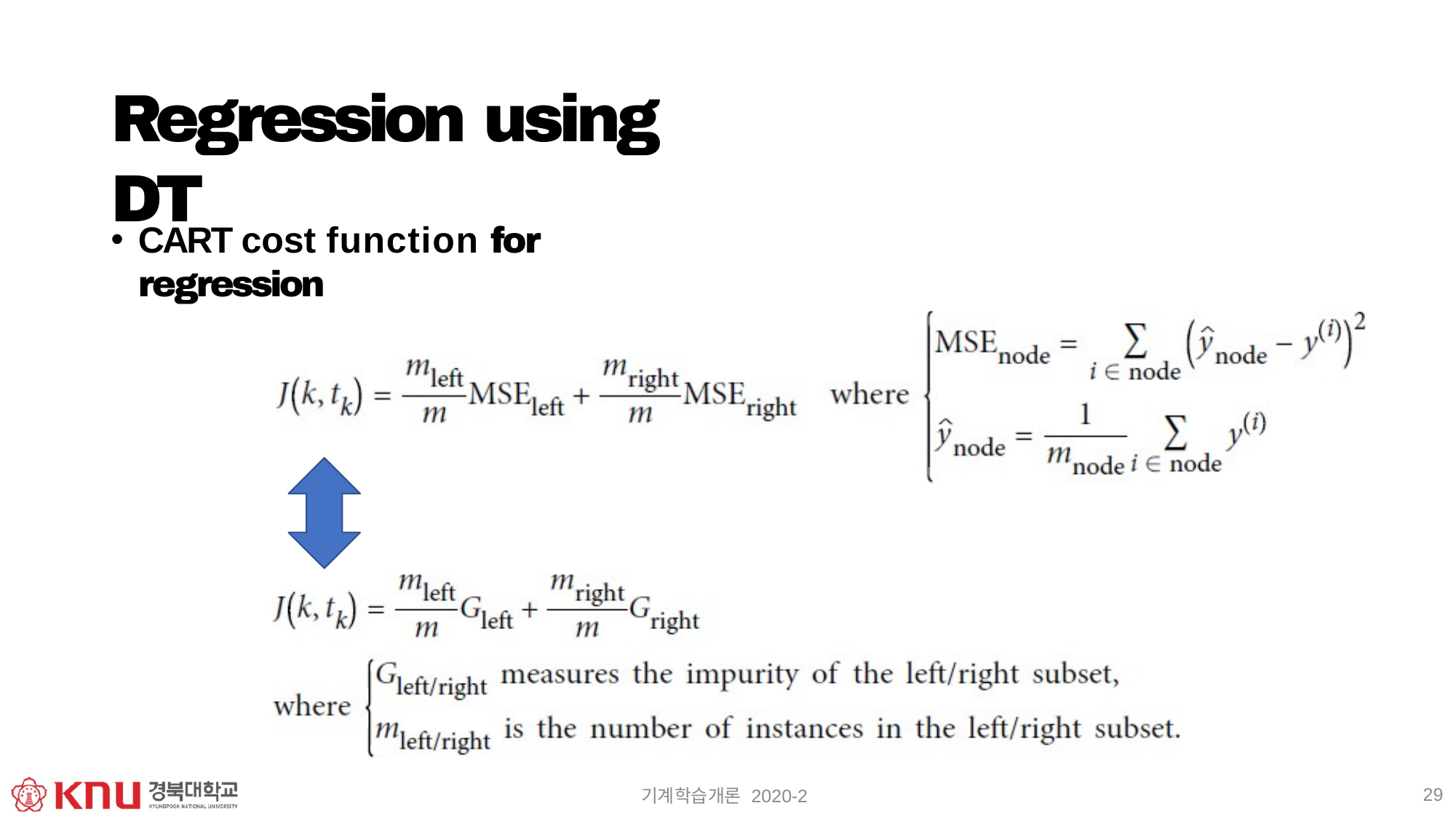

# Regression using DT
CART cost function for regression

29
기계학습개론 2020-2